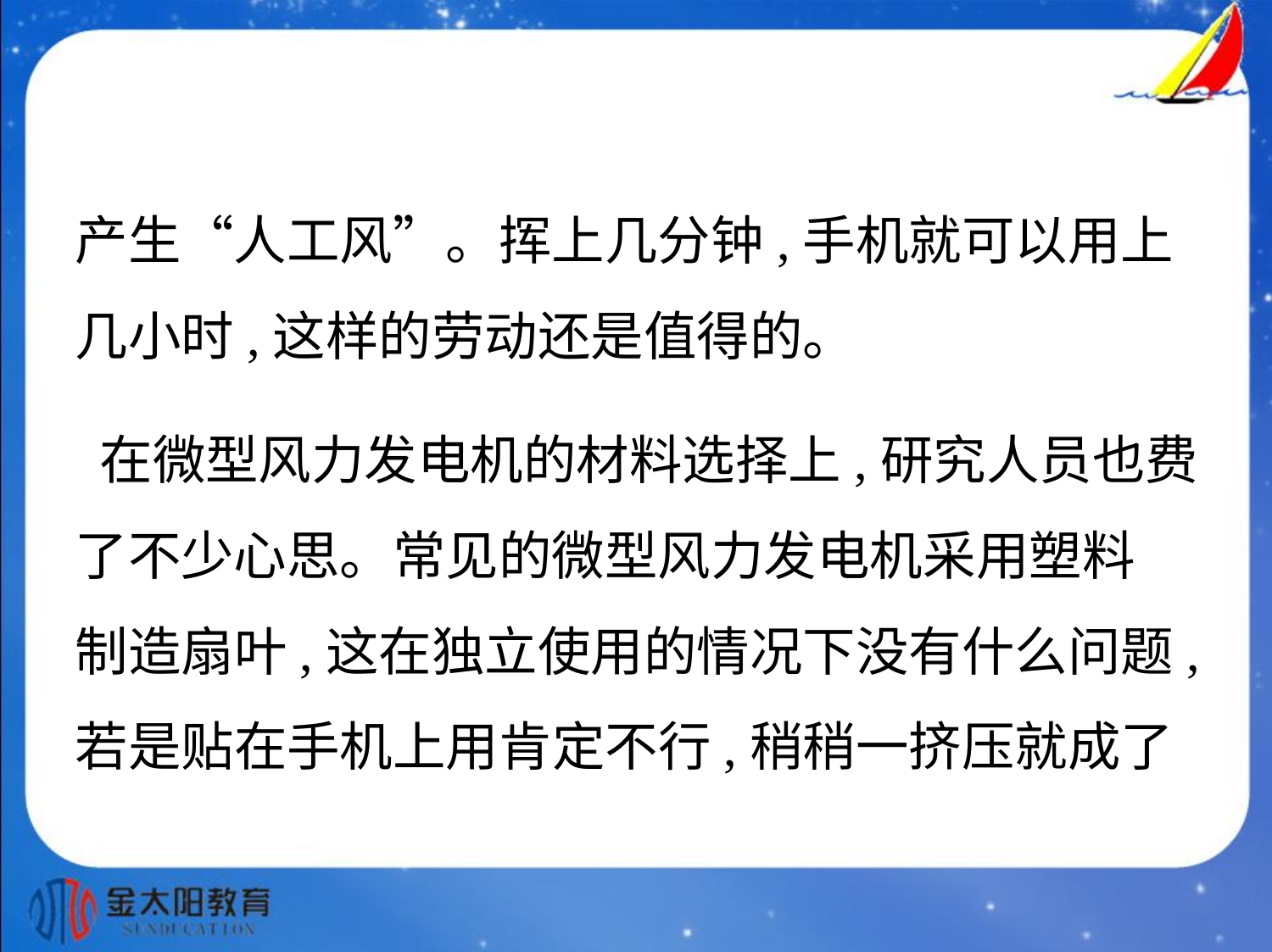

产生“人工风”。挥上几分钟,手机就可以用上
几小时,这样的劳动还是值得的。
 在微型风力发电机的材料选择上,研究人员也费
了不少心思。常见的微型风力发电机采用塑料
制造扇叶,这在独立使用的情况下没有什么问题,
若是贴在手机上用肯定不行,稍稍一挤压就成了